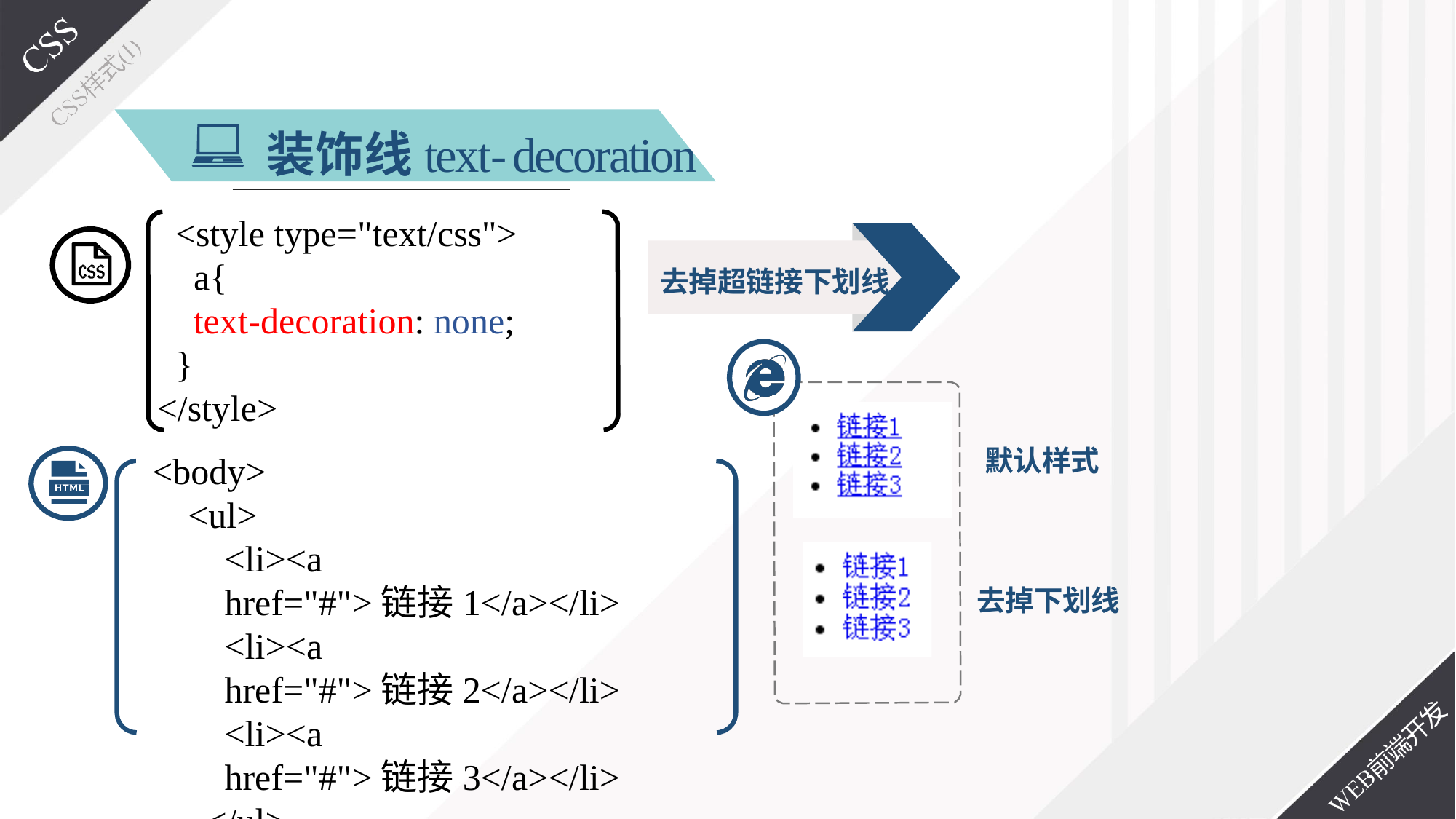

# 装饰线text-decoration

<style type="text/css"> a{
text-decoration: none;
}
</style>
<body>
<ul>

去掉超链接下划线

默认样式

<li><a href="#">链接1</a></li>
<li><a href="#">链接2</a></li>
<li><a href="#">链接3</a></li>
</ul>
</body>

去掉下划线